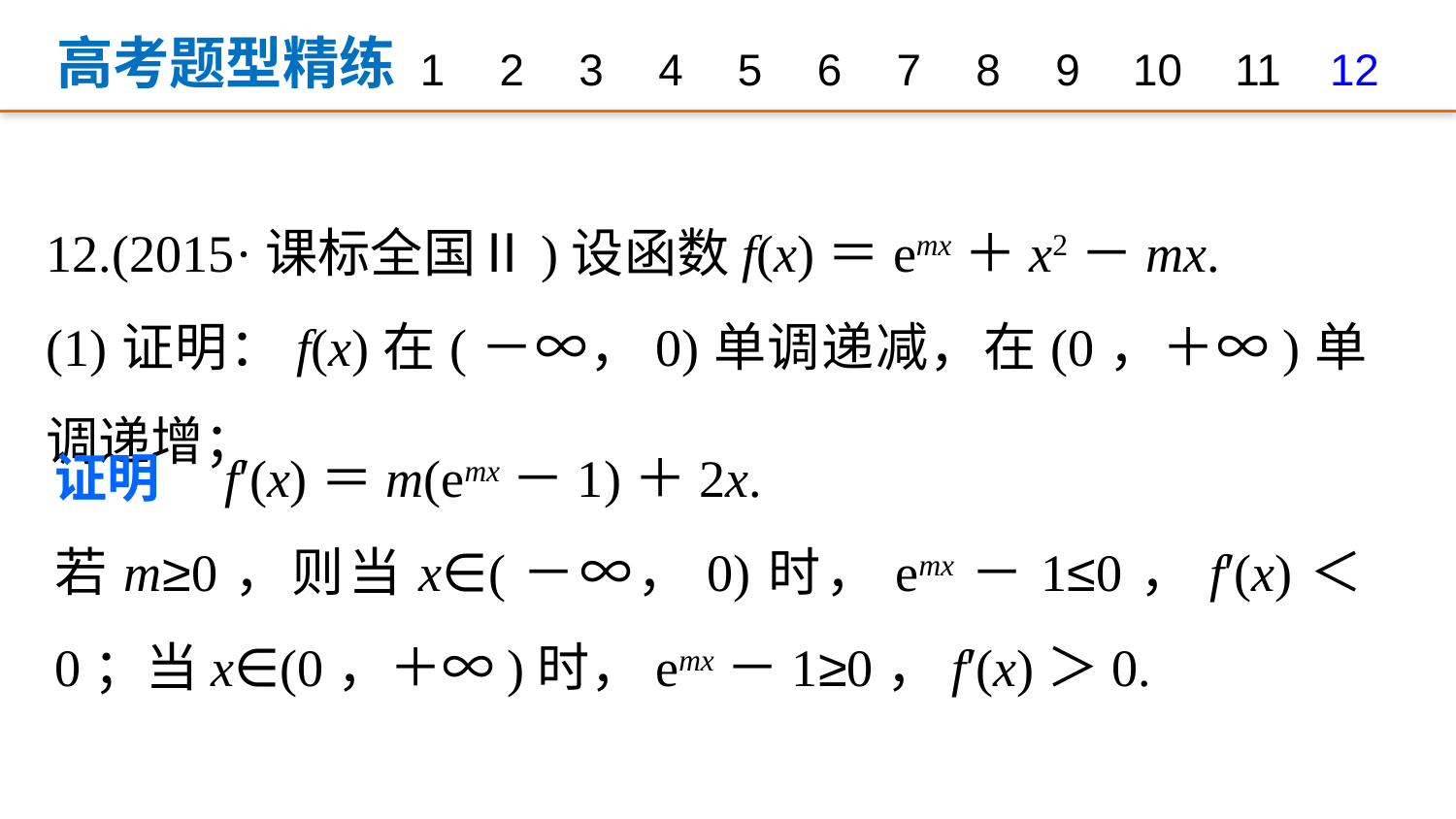

高考题型精练
1
2
3
4
5
6
7
8
9
12
10
11
12.(2015·课标全国Ⅱ)设函数f(x)＝emx＋x2－mx.
(1)证明：f(x)在(－∞，0)单调递减，在(0，＋∞)单调递增；
证明　f′(x)＝m(emx－1)＋2x.
若m≥0，则当x∈(－∞，0)时，emx－1≤0，f′(x)＜0；当x∈(0，＋∞)时，emx－1≥0，f′(x)＞0.